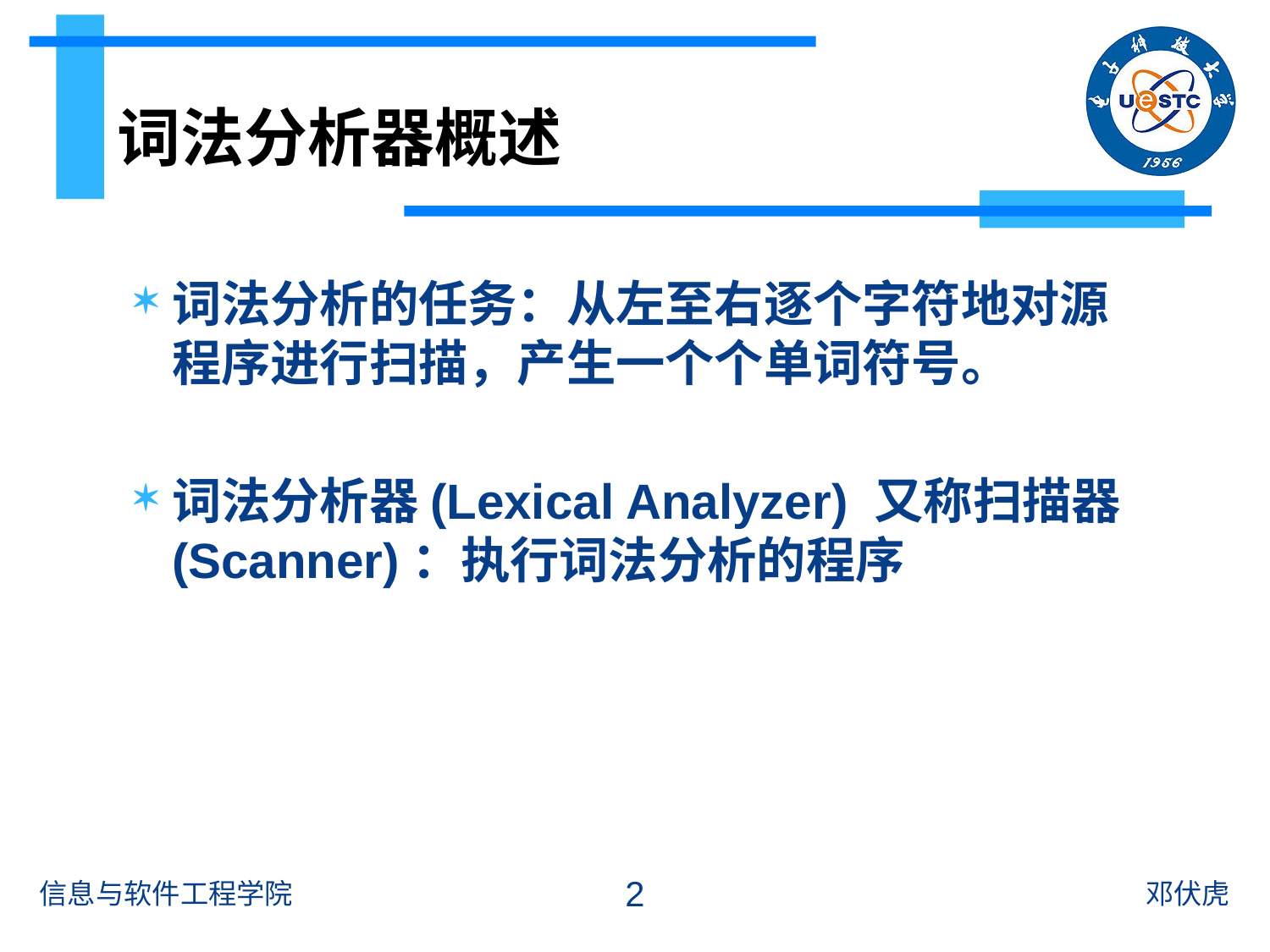

# 词法分析器概述
词法分析的任务：从左至右逐个字符地对源程序进行扫描，产生一个个单词符号。

词法分析器(Lexical Analyzer) 又称扫描器(Scanner)：执行词法分析的程序
2
信息与软件工程学院
邓伏虎